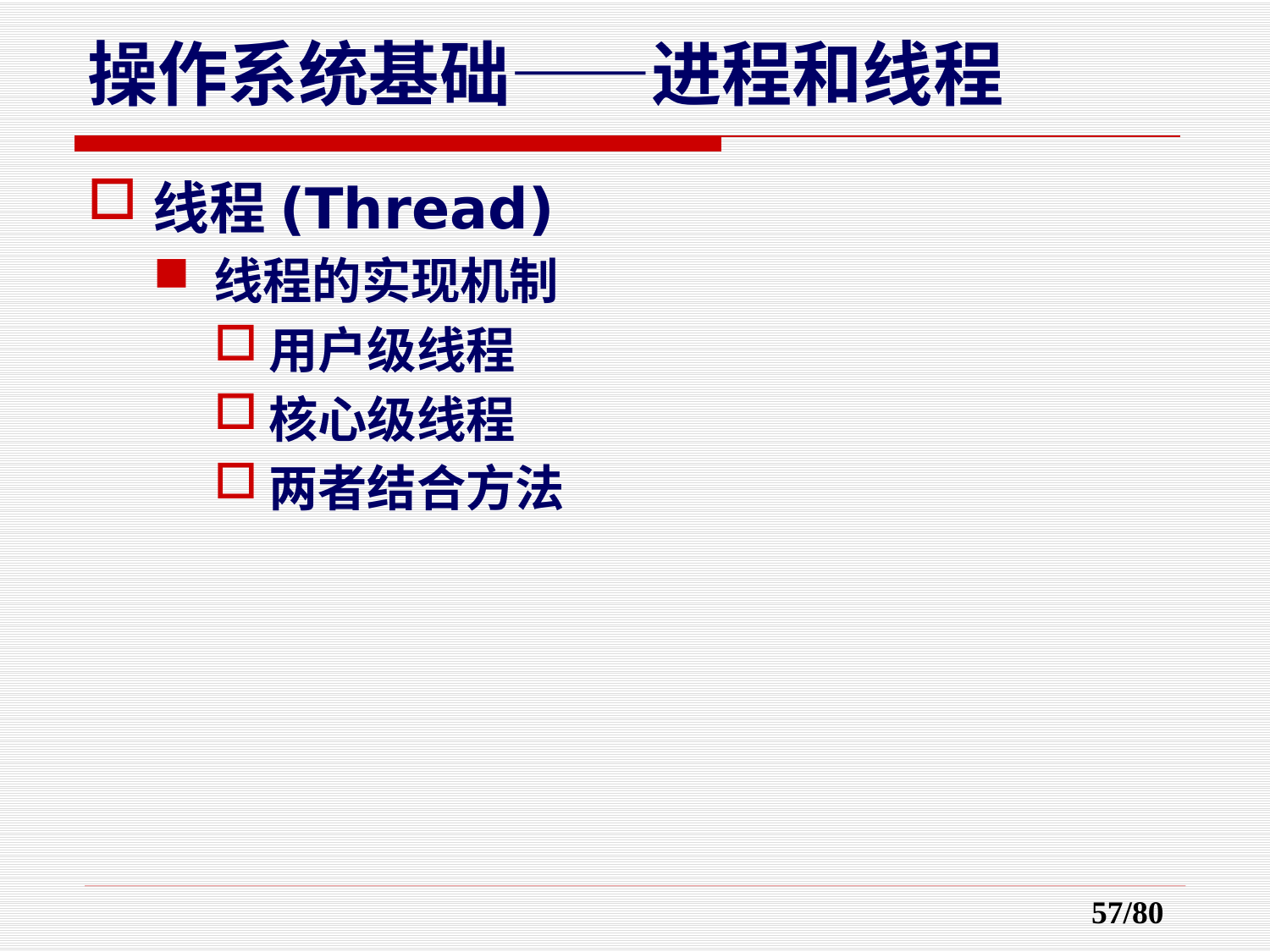

操作系统基础——进程和线程
线程(Thread)
线程的实现机制
用户级线程
核心级线程
两者结合方法